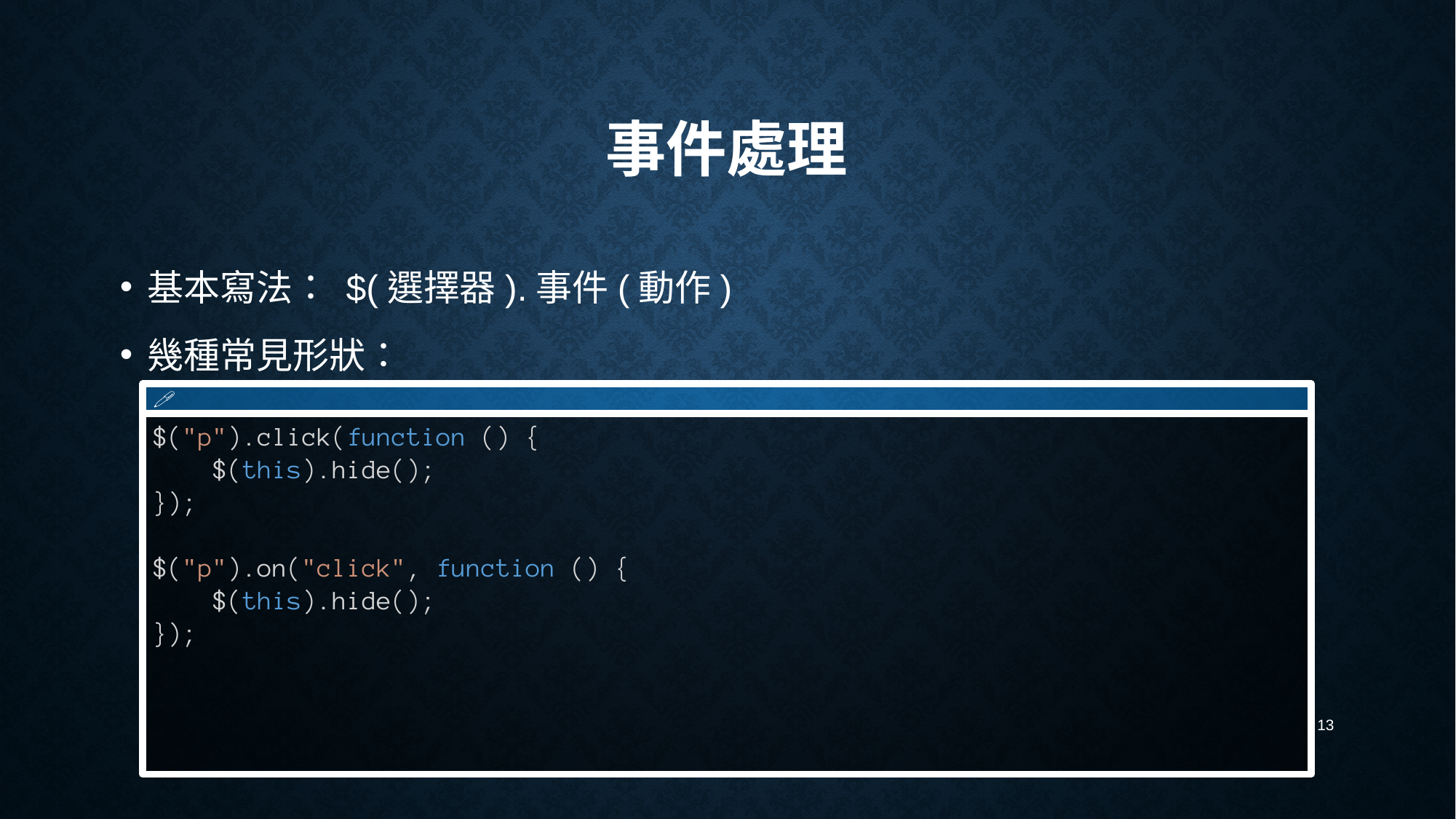

# 事件處理
基本寫法： $(選擇器).事件(動作)
幾種常見形狀：
🖊
$("p").click(function () {
    $(this).hide();
});
$("p").on("click", function () {
    $(this).hide();
});

13